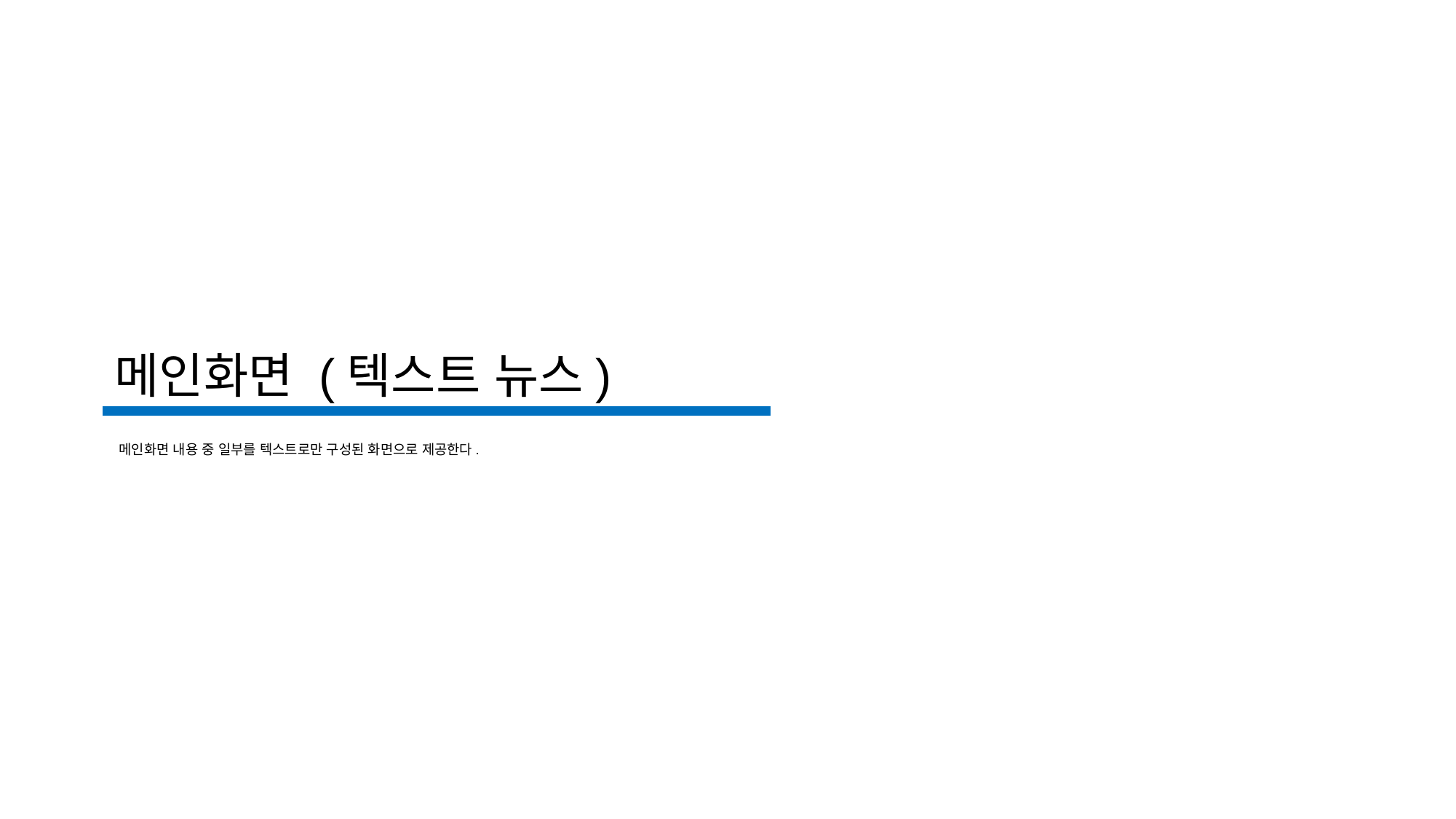

# 메인화면 (텍스트 뉴스)
메인화면 내용 중 일부를 텍스트로만 구성된 화면으로 제공한다.